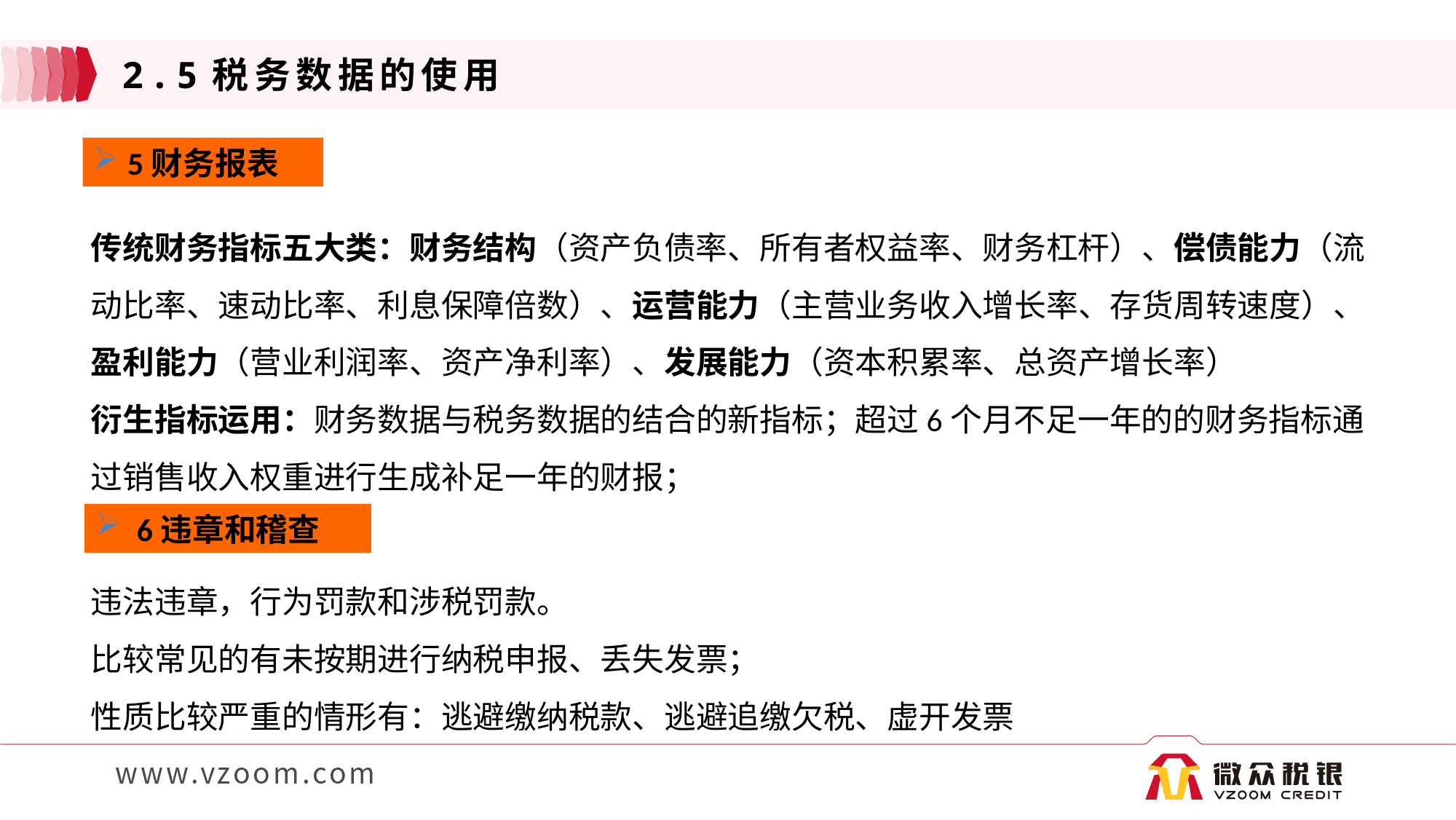

# 2.5税务数据的使用
5财务报表
传统财务指标五大类：财务结构（资产负债率、所有者权益率、财务杠杆）、偿债能力（流动比率、速动比率、利息保障倍数）、运营能力（主营业务收入增长率、存货周转速度）、盈利能力（营业利润率、资产净利率）、发展能力（资本积累率、总资产增长率）
衍生指标运用：财务数据与税务数据的结合的新指标；超过6个月不足一年的的财务指标通过销售收入权重进行生成补足一年的财报；
 6违章和稽查
违法违章，行为罚款和涉税罚款。
比较常见的有未按期进行纳税申报、丢失发票；
性质比较严重的情形有：逃避缴纳税款、逃避追缴欠税、虚开发票